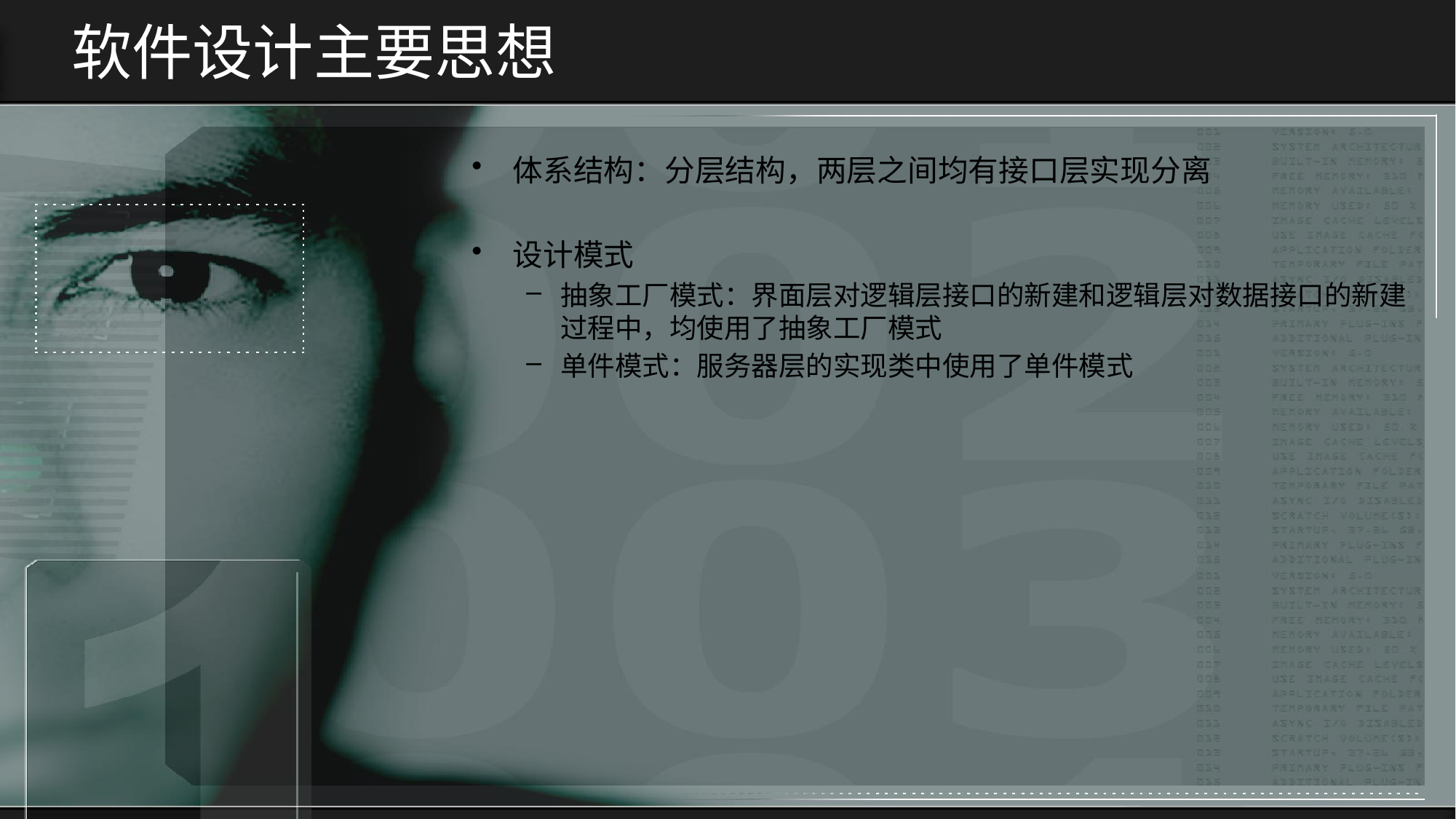

# 软件设计主要思想
体系结构：分层结构，两层之间均有接口层实现分离

设计模式
抽象工厂模式：界面层对逻辑层接口的新建和逻辑层对数据接口的新建过程中，均使用了抽象工厂模式
单件模式：服务器层的实现类中使用了单件模式